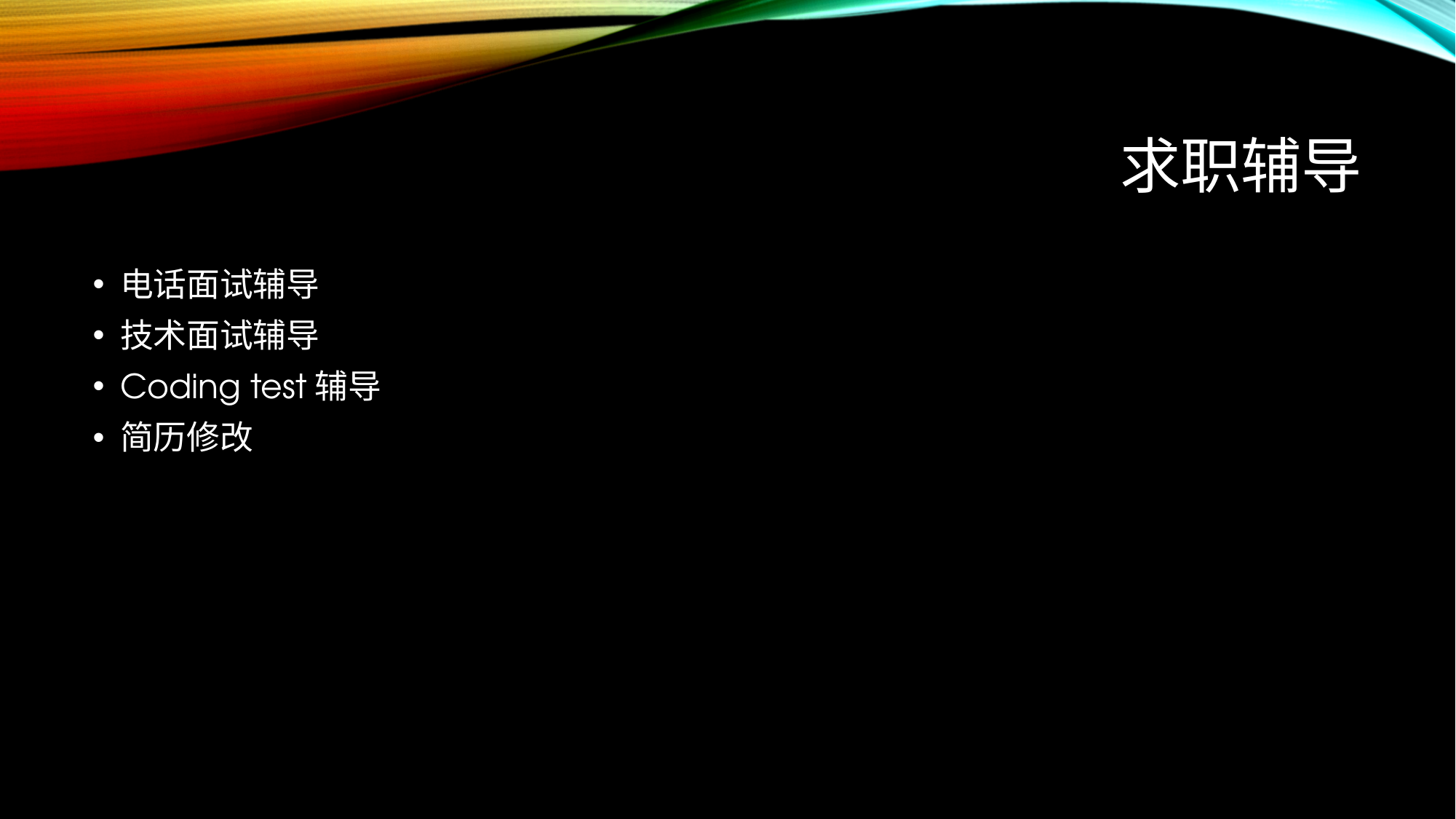

# 求职辅导
电话面试辅导
技术面试辅导
Coding test辅导
简历修改